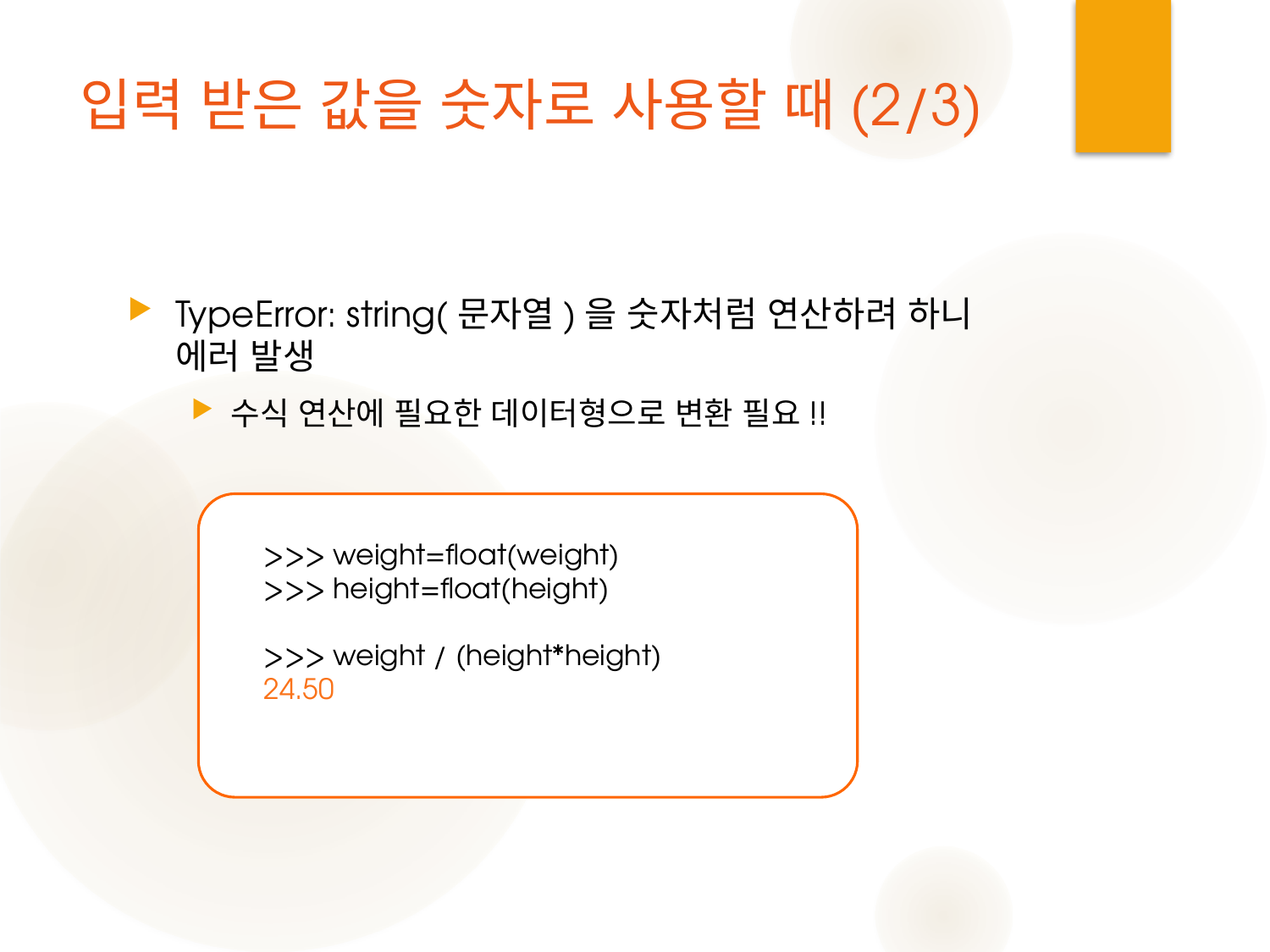

# 입력 받은 값을 숫자로 사용할 때(2/3)
TypeError: string(문자열)을 숫자처럼 연산하려 하니 에러 발생
수식 연산에 필요한 데이터형으로 변환 필요!!

>>> weight=float(weight)
>>> height=float(height)

>>> weight / (height*height)
24.50